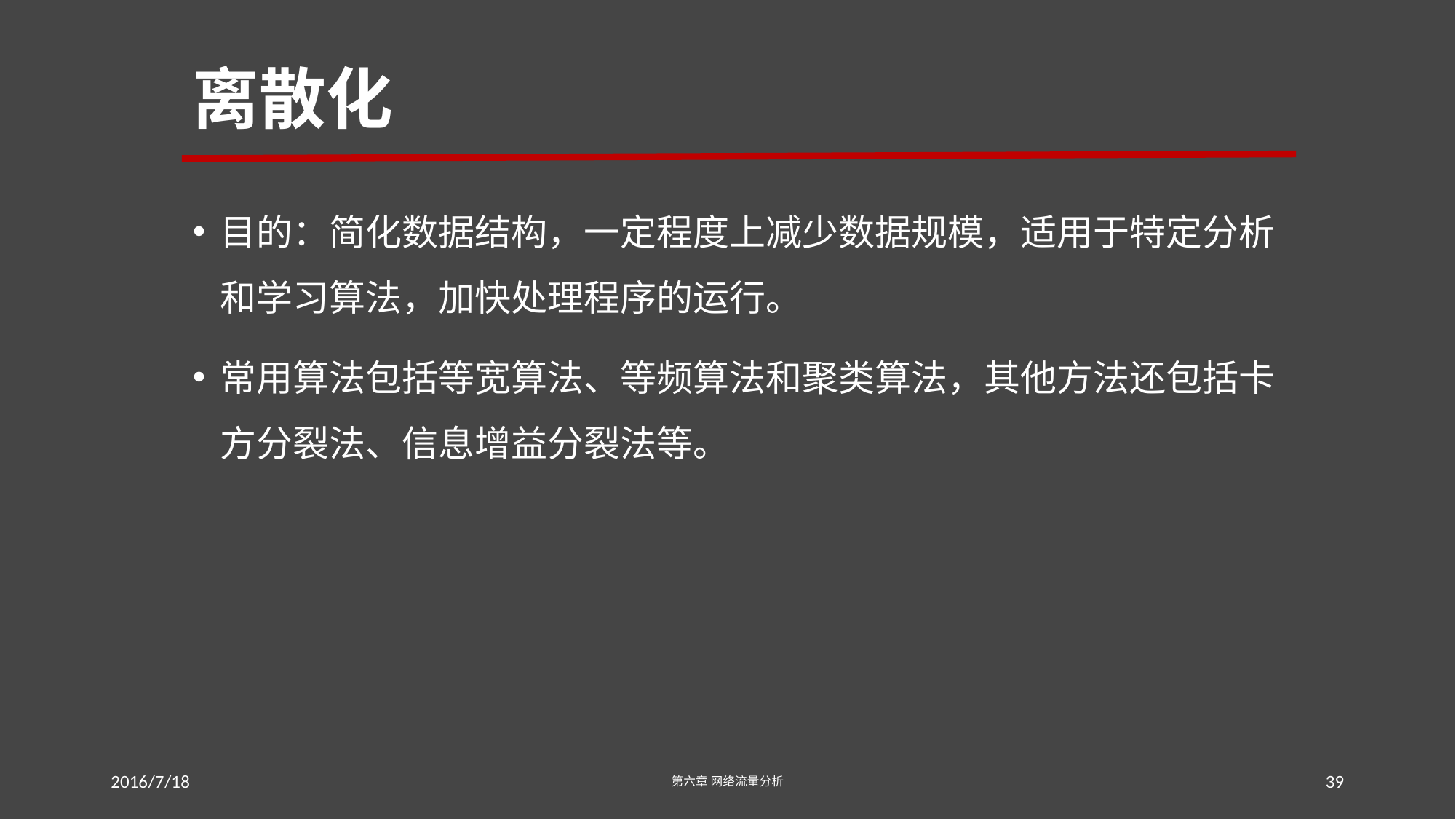

# 离散化
目的：简化数据结构，一定程度上减少数据规模，适用于特定分析和学习算法，加快处理程序的运行。
常用算法包括等宽算法、等频算法和聚类算法，其他方法还包括卡方分裂法、信息增益分裂法等。

2016/7/18
第六章 网络流量分析
39